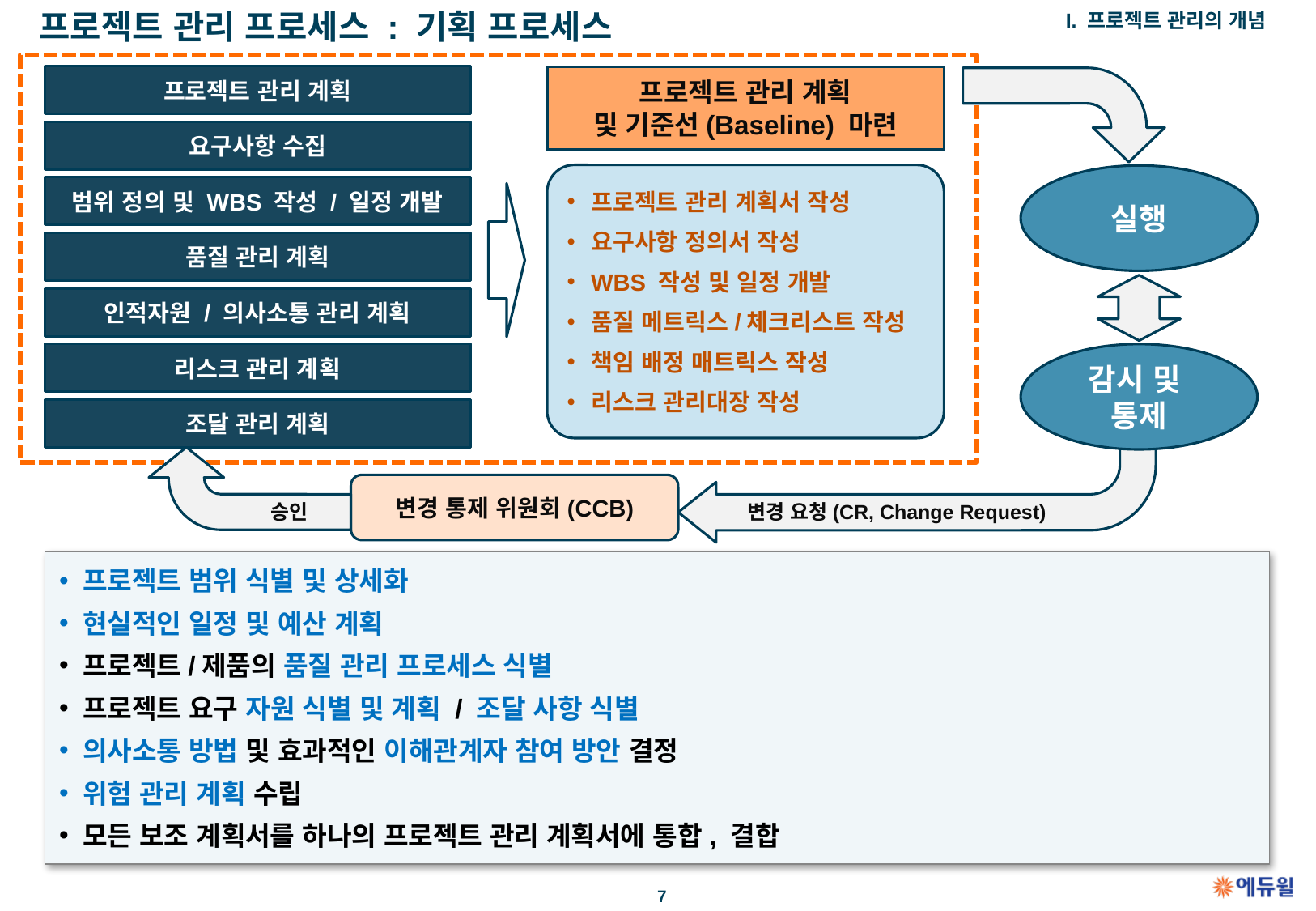

프로젝트 관리 프로세스 : 기획 프로세스
I. 프로젝트 관리의 개념

프로젝트 관리 계획
프로젝트 관리 계획
및 기준선(Baseline) 마련
요구사항 수집
프로젝트 관리 계획서 작성
요구사항 정의서 작성
WBS 작성 및 일정 개발
품질 메트릭스/체크리스트 작성
책임 배정 매트릭스 작성
리스크 관리대장 작성
실행
범위 정의 및 WBS 작성 / 일정 개발
품질 관리 계획

인적자원 / 의사소통 관리 계획
리스크 관리 계획
감시 및
통제
조달 관리 계획

변경 요청(CR, Change Request)

승인
변경 통제 위원회(CCB)
프로젝트 범위 식별 및 상세화
현실적인 일정 및 예산 계획
프로젝트/제품의 품질 관리 프로세스 식별
프로젝트 요구 자원 식별 및 계획 / 조달 사항 식별
의사소통 방법 및 효과적인 이해관계자 참여 방안 결정
위험 관리 계획 수립
모든 보조 계획서를 하나의 프로젝트 관리 계획서에 통합, 결합